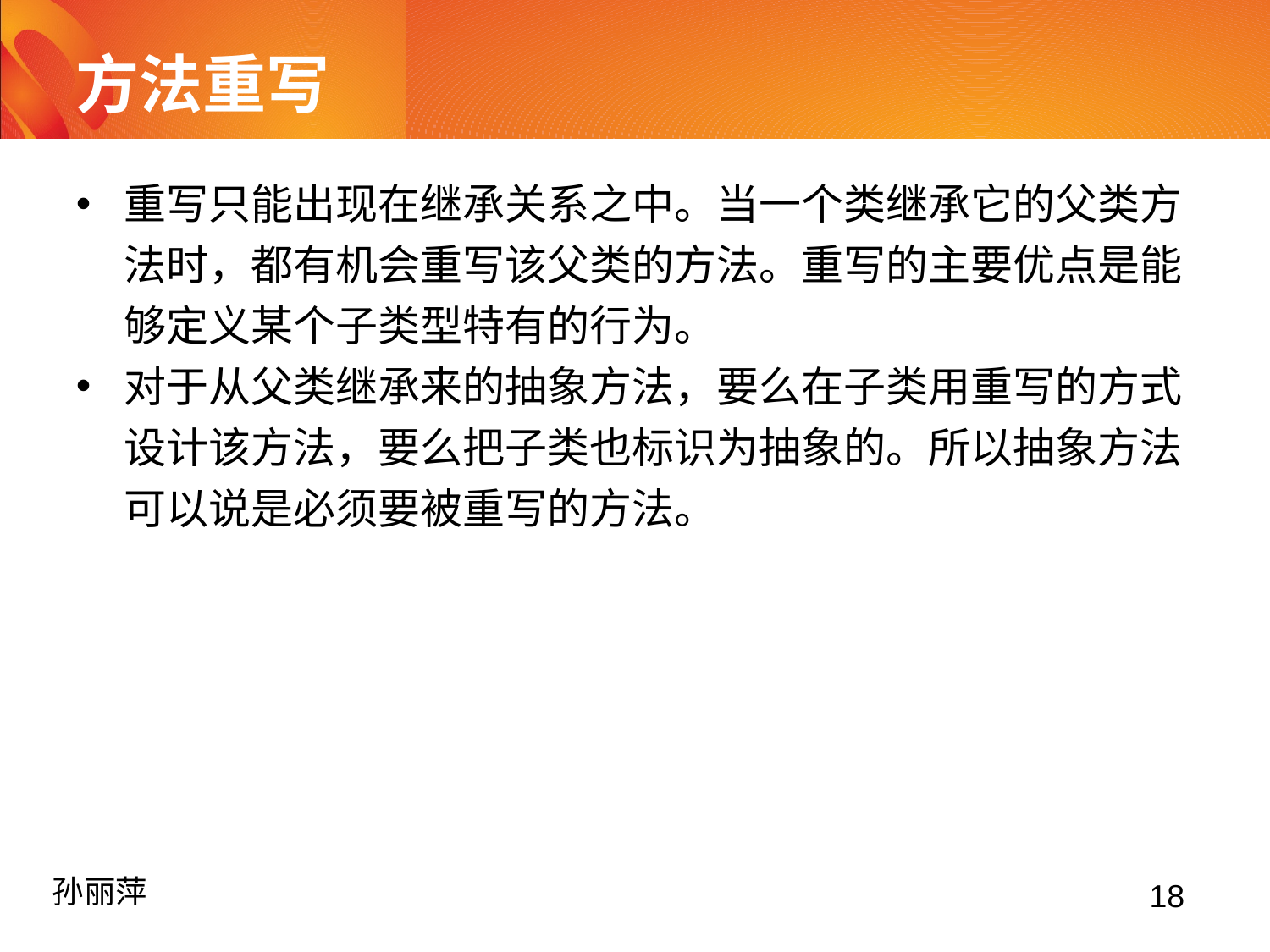

# 方法重写
重写只能出现在继承关系之中。当一个类继承它的父类方法时，都有机会重写该父类的方法。重写的主要优点是能够定义某个子类型特有的行为。
对于从父类继承来的抽象方法，要么在子类用重写的方式设计该方法，要么把子类也标识为抽象的。所以抽象方法可以说是必须要被重写的方法。